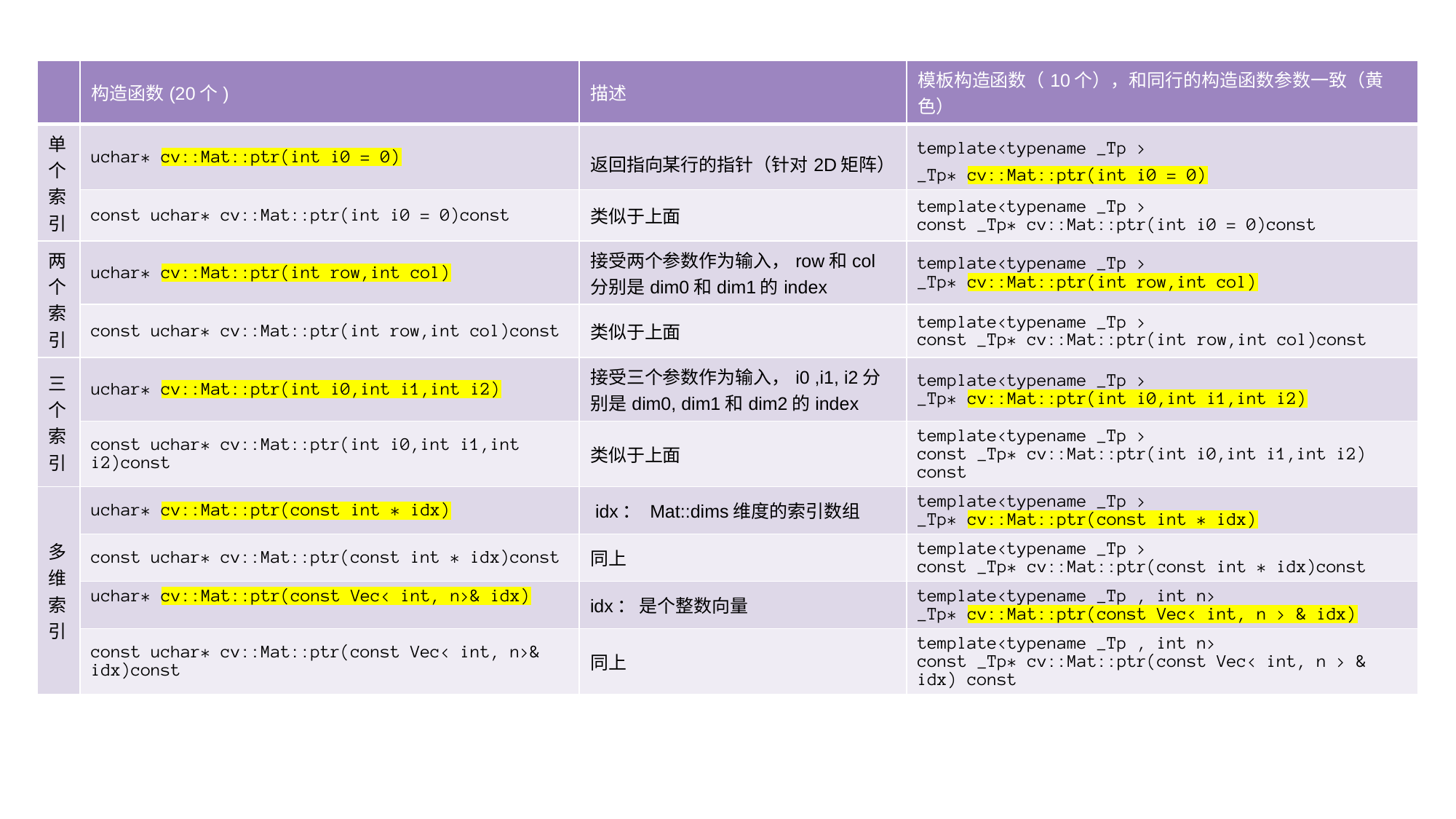

|  | 构造函数(20个) | 描述 | 模板构造函数（10个），和同行的构造函数参数一致（黄色） |
| --- | --- | --- | --- |
| 单个索引 | uchar\* cv::Mat::ptr(int i0 = 0) | 返回指向某行的指针（针对2D矩阵） | template<typename \_Tp > \_Tp\* cv::Mat::ptr(int i0 = 0) |
|  | const uchar\* cv::Mat::ptr(int i0 = 0)const | 类似于上面 | template<typename \_Tp > const \_Tp\* cv::Mat::ptr(int i0 = 0)const |
| 两个 索引 | uchar\* cv::Mat::ptr(int row,int col) | 接受两个参数作为输入，row和col分别是dim0和dim1的index | template<typename \_Tp > \_Tp\* cv::Mat::ptr(int row,int col) |
|  | const uchar\* cv::Mat::ptr(int row,int col)const | 类似于上面 | template<typename \_Tp > const \_Tp\* cv::Mat::ptr(int row,int col)const |
| 三个索引 | uchar\* cv::Mat::ptr(int i0,int i1,int i2) | 接受三个参数作为输入，i0 ,i1, i2分别是dim0, dim1和dim2的index | template<typename \_Tp > \_Tp\* cv::Mat::ptr(int i0,int i1,int i2) |
|  | const uchar\* cv::Mat::ptr(int i0,int i1,int i2)const | 类似于上面 | template<typename \_Tp > const \_Tp\* cv::Mat::ptr(int i0,int i1,int i2) const |
| 多维索引 | uchar\* cv::Mat::ptr(const int \* idx) | idx： Mat::dims维度的索引数组 | template<typename \_Tp > \_Tp\* cv::Mat::ptr(const int \* idx) |
|  | const uchar\* cv::Mat::ptr(const int \* idx)const | 同上 | template<typename \_Tp > const \_Tp\* cv::Mat::ptr(const int \* idx)const |
|  | uchar\* cv::Mat::ptr(const Vec< int, n>& idx) | idx： 是个整数向量 | template<typename \_Tp , int n> \_Tp\* cv::Mat::ptr(const Vec< int, n > & idx) |
|  | const uchar\* cv::Mat::ptr(const Vec< int, n>& idx)const | 同上 | template<typename \_Tp , int n> const \_Tp\* cv::Mat::ptr(const Vec< int, n > & idx) const |